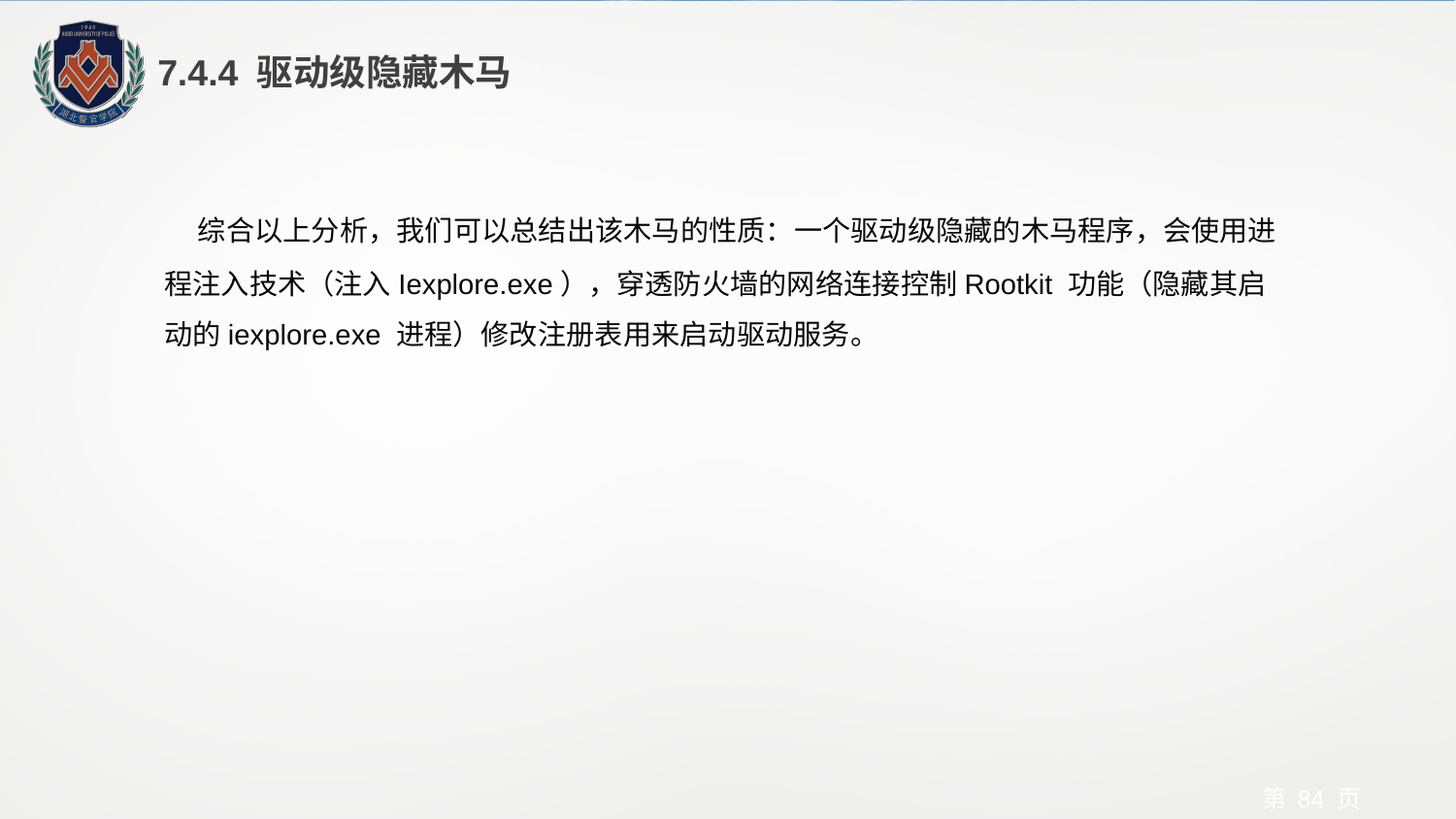

7.4.4 驱动级隐藏木马
   综合以上分析，我们可以总结出该木马的性质：一个驱动级隐藏的木马程序，会使用进程注入技术（注入Iexplore.exe），穿透防火墙的网络连接控制Rootkit 功能（隐藏其启动的iexplore.exe 进程）修改注册表用来启动驱动服务。